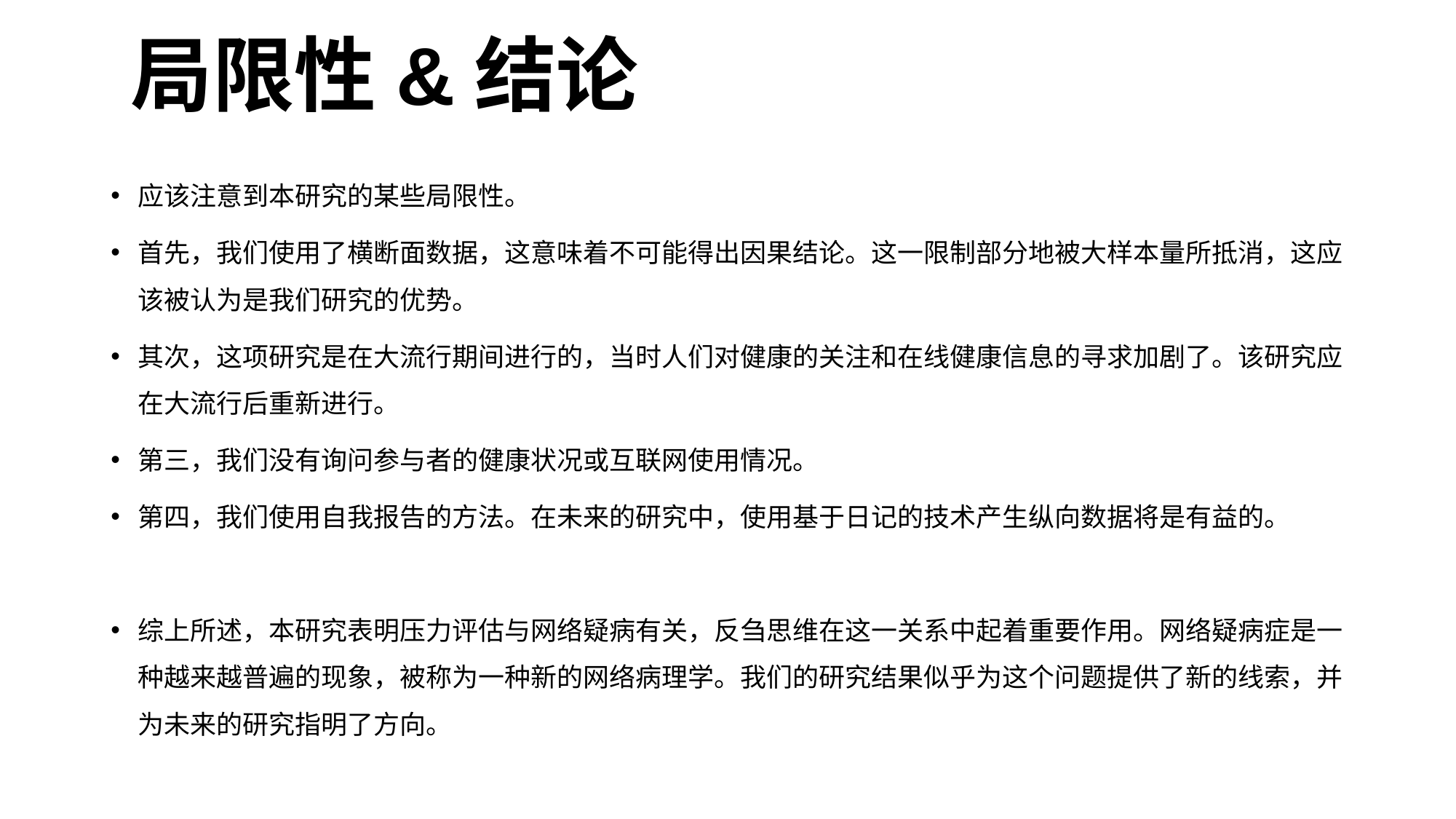

# 局限性&结论
应该注意到本研究的某些局限性。
首先，我们使用了横断面数据，这意味着不可能得出因果结论。这一限制部分地被大样本量所抵消，这应该被认为是我们研究的优势。
其次，这项研究是在大流行期间进行的，当时人们对健康的关注和在线健康信息的寻求加剧了。该研究应在大流行后重新进行。
第三，我们没有询问参与者的健康状况或互联网使用情况。
第四，我们使用自我报告的方法。在未来的研究中，使用基于日记的技术产生纵向数据将是有益的。

综上所述，本研究表明压力评估与网络疑病有关，反刍思维在这一关系中起着重要作用。网络疑病症是一种越来越普遍的现象，被称为一种新的网络病理学。我们的研究结果似乎为这个问题提供了新的线索，并为未来的研究指明了方向。